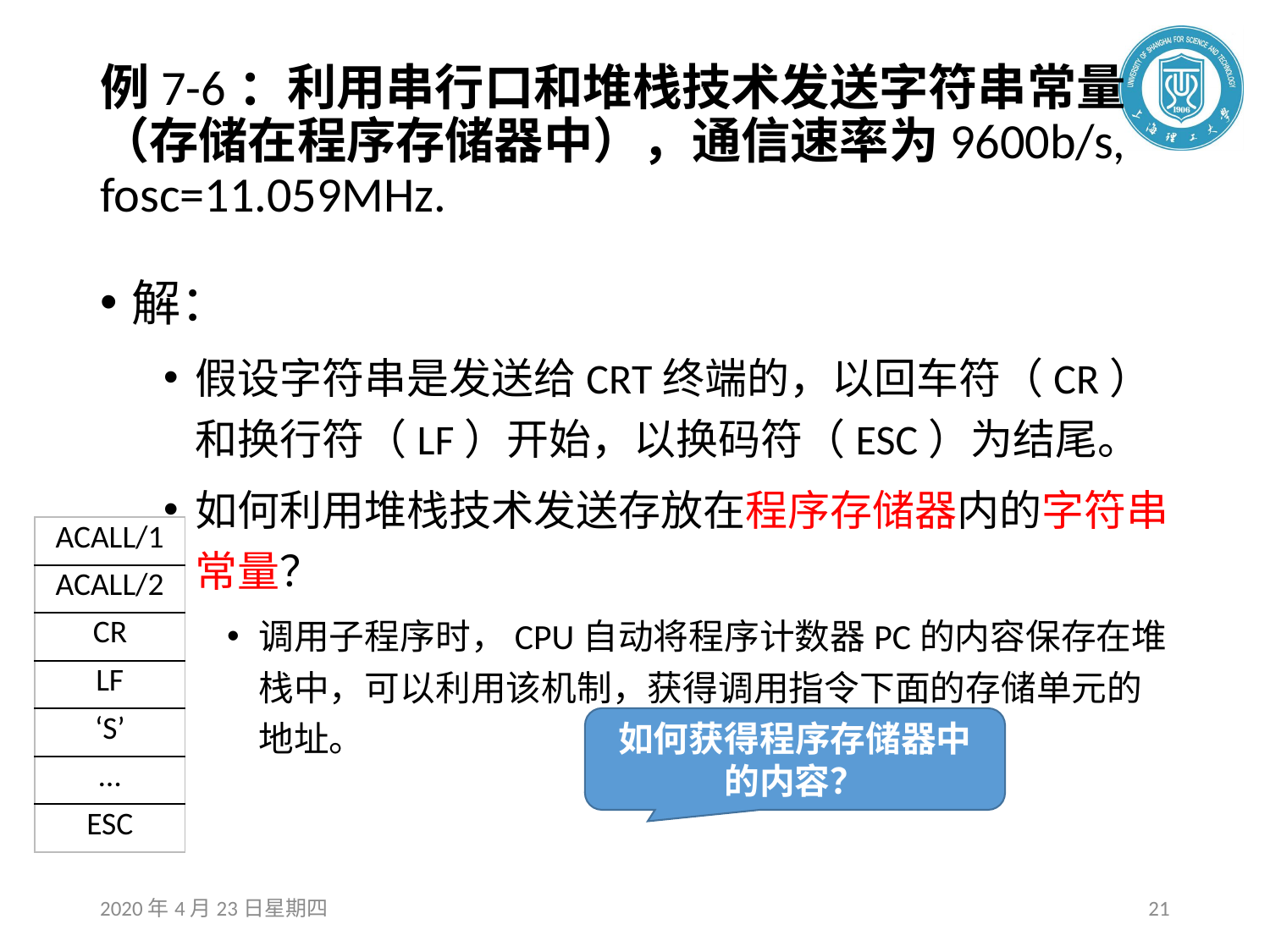

# 例7-6：利用串行口和堆栈技术发送字符串常量（存储在程序存储器中），通信速率为9600b/s, fosc=11.059MHz.
解：
假设字符串是发送给CRT终端的，以回车符（CR）和换行符（LF）开始，以换码符（ESC）为结尾。
如何利用堆栈技术发送存放在程序存储器内的字符串常量？
调用子程序时，CPU自动将程序计数器PC的内容保存在堆栈中，可以利用该机制，获得调用指令下面的存储单元的地址。
| ACALL/1 |
| --- |
| ACALL/2 |
| CR |
| LF |
| ‘S’ |
| … |
| ESC |
如何获得程序存储器中的内容？
2020年4月23日星期四
21